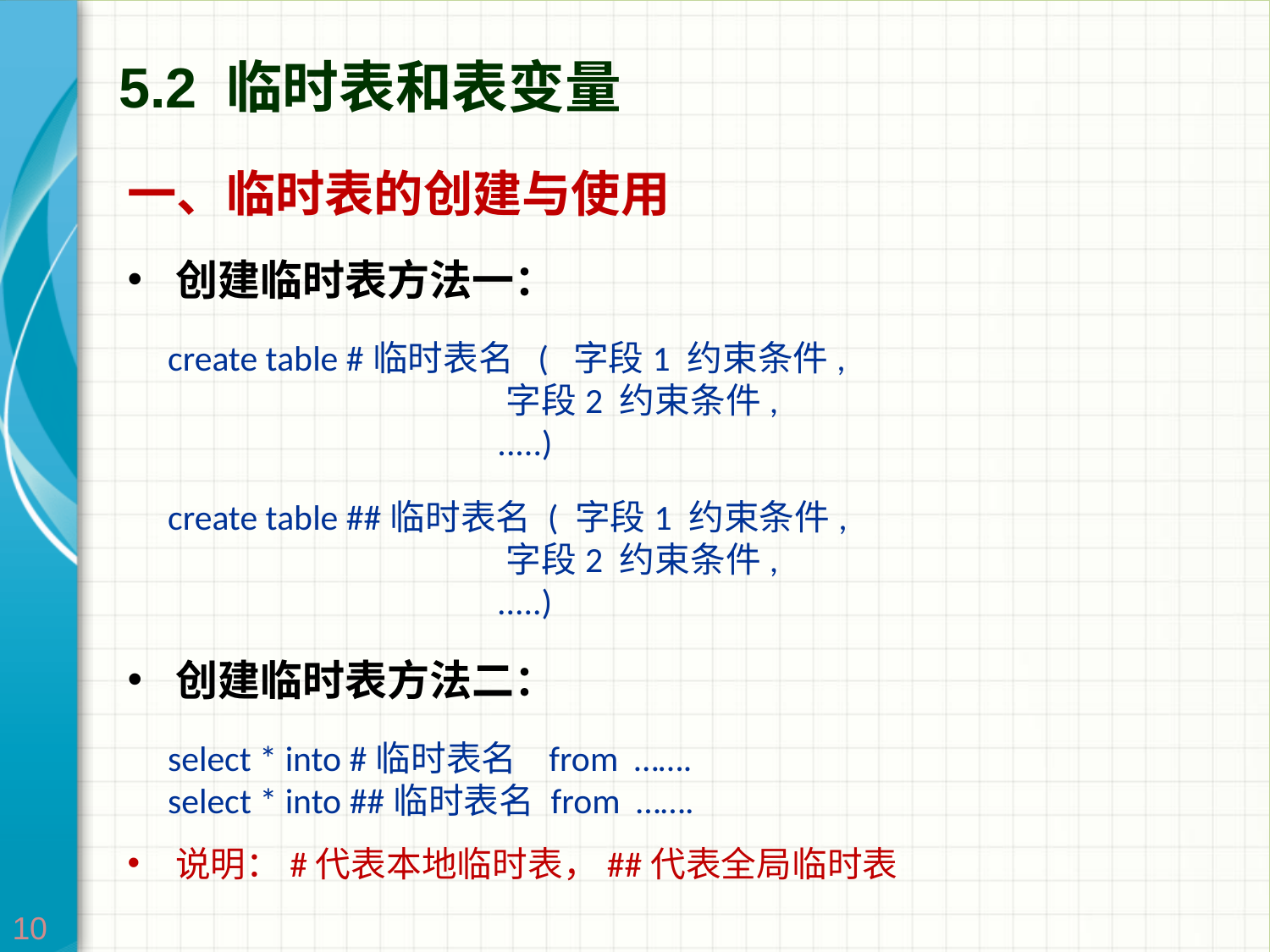

# 5.2 临时表和表变量
一、临时表的创建与使用
创建临时表方法一：
     create table #临时表名  (  字段1 约束条件,
                                              字段2 约束条件,
                                              .....)
     create table ##临时表名 ( 字段1 约束条件,
                                              字段2 约束条件,
                                              .....)
创建临时表方法二：
     select * into #临时表名   from  …….
     select * into ##临时表名 from  …….
说明：#代表本地临时表，##代表全局临时表
10